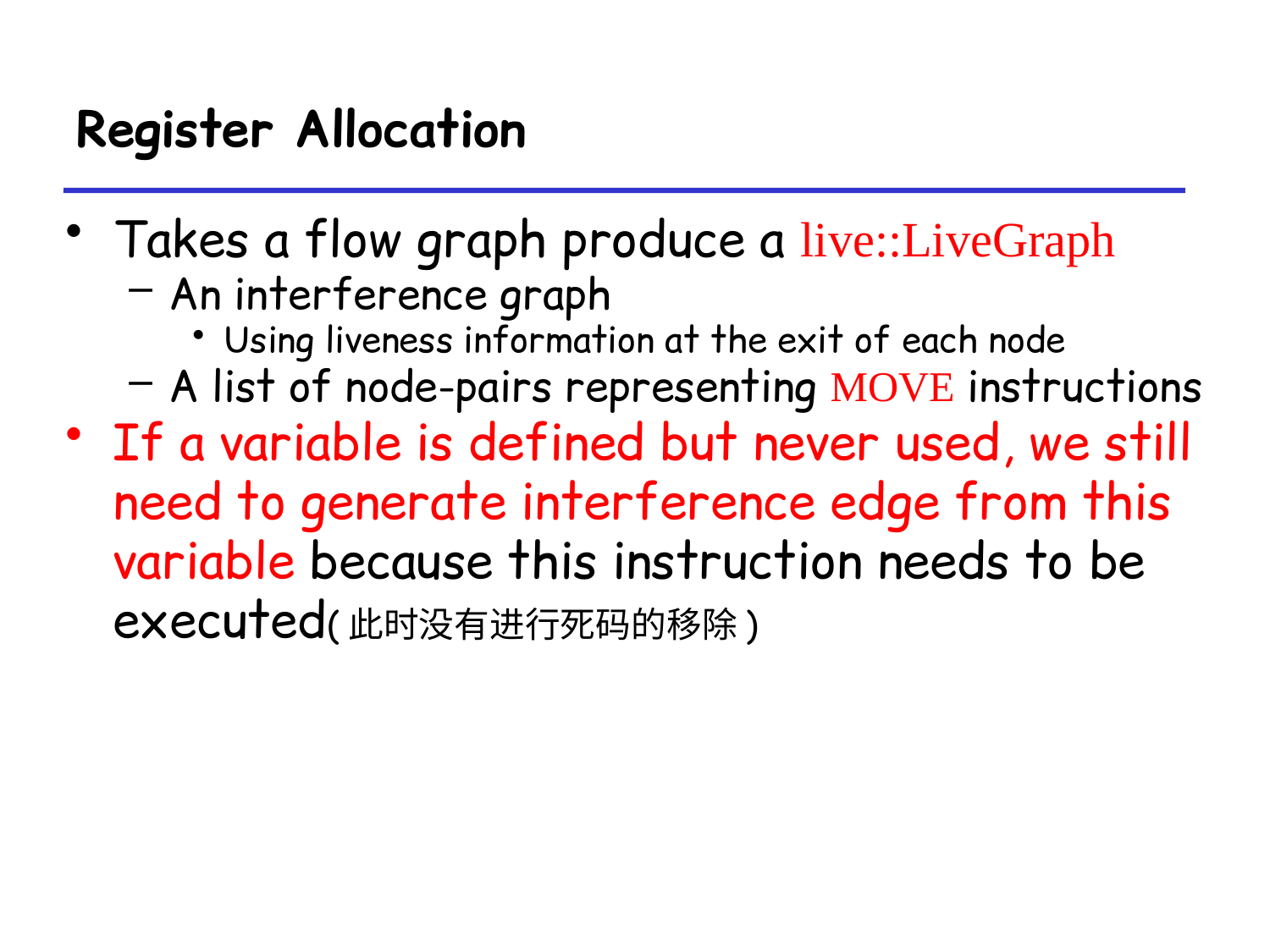

# Register Allocation
Takes a flow graph produce a live::LiveGraph
An interference graph
Using liveness information at the exit of each node
A list of node-pairs representing MOVE instructions
If a variable is defined but never used, we still need to generate interference edge from this variable because this instruction needs to be executed(此时没有进行死码的移除)

7